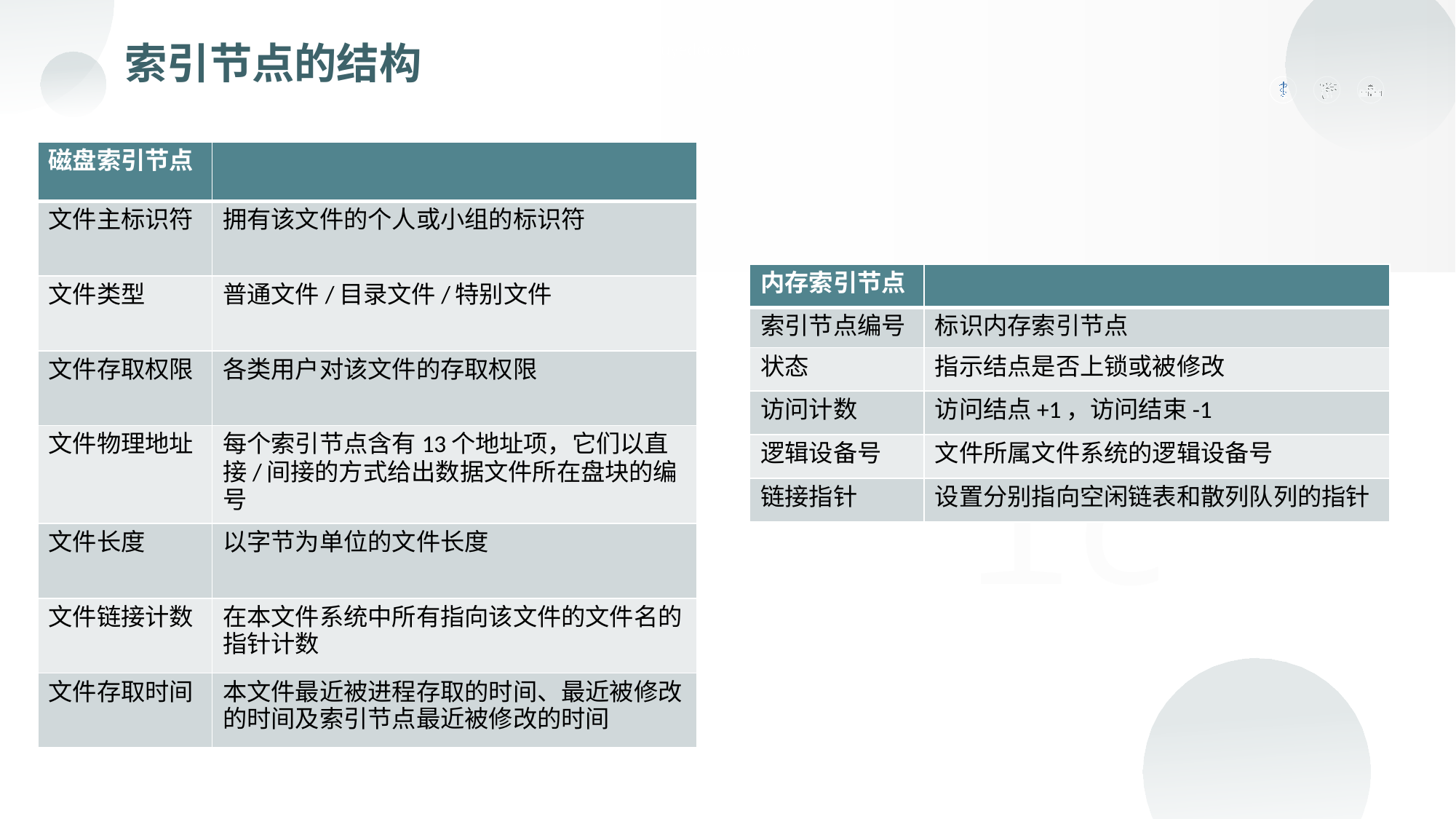

索引节点的结构
https://www.youyedoc.com/

| 磁盘索引节点 |  |
| --- | --- |
| 文件主标识符 | 拥有该文件的个人或小组的标识符 |
| 文件类型 | 普通文件/目录文件/特别文件 |
| 文件存取权限 | 各类用户对该文件的存取权限 |
| 文件物理地址 | 每个索引节点含有13个地址项，它们以直接/间接的方式给出数据文件所在盘块的编号 |
| 文件长度 | 以字节为单位的文件长度 |
| 文件链接计数 | 在本文件系统中所有指向该文件的文件名的指针计数 |
| 文件存取时间 | 本文件最近被进程存取的时间、最近被修改的时间及索引节点最近被修改的时间 |
topic
| 内存索引节点 |  |
| --- | --- |
| 索引节点编号 | 标识内存索引节点 |
| 状态 | 指示结点是否上锁或被修改 |
| 访问计数 | 访问结点+1，访问结束-1 |
| 逻辑设备号 | 文件所属文件系统的逻辑设备号 |
| 链接指针 | 设置分别指向空闲链表和散列队列的指针 |